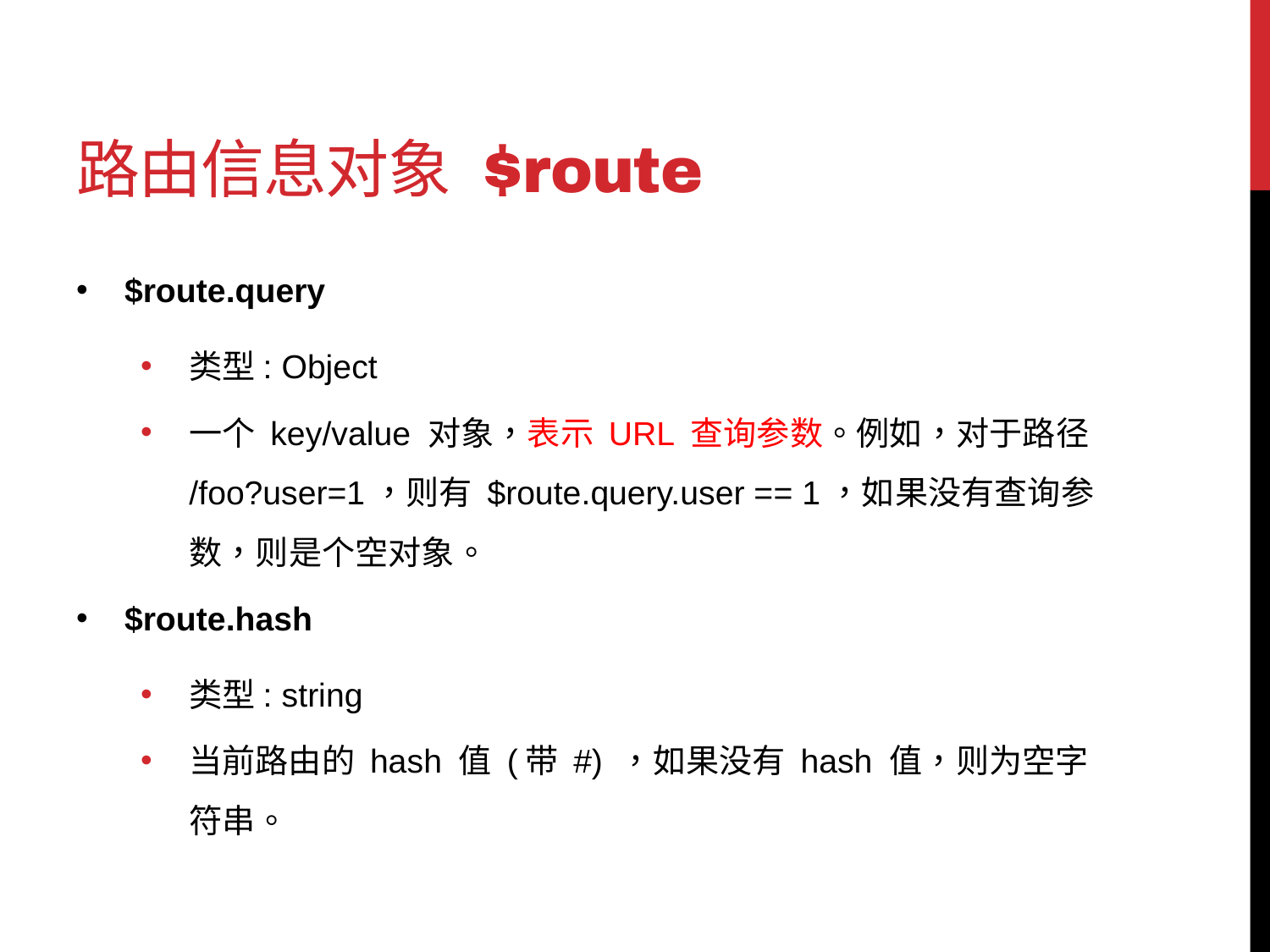

# 路由信息对象 $route
$route.query
类型: Object
一个 key/value 对象，表示 URL 查询参数。例如，对于路径 /foo?user=1，则有 $route.query.user == 1，如果没有查询参数，则是个空对象。
$route.hash
类型: string
当前路由的 hash 值 (带 #) ，如果没有 hash 值，则为空字符串。